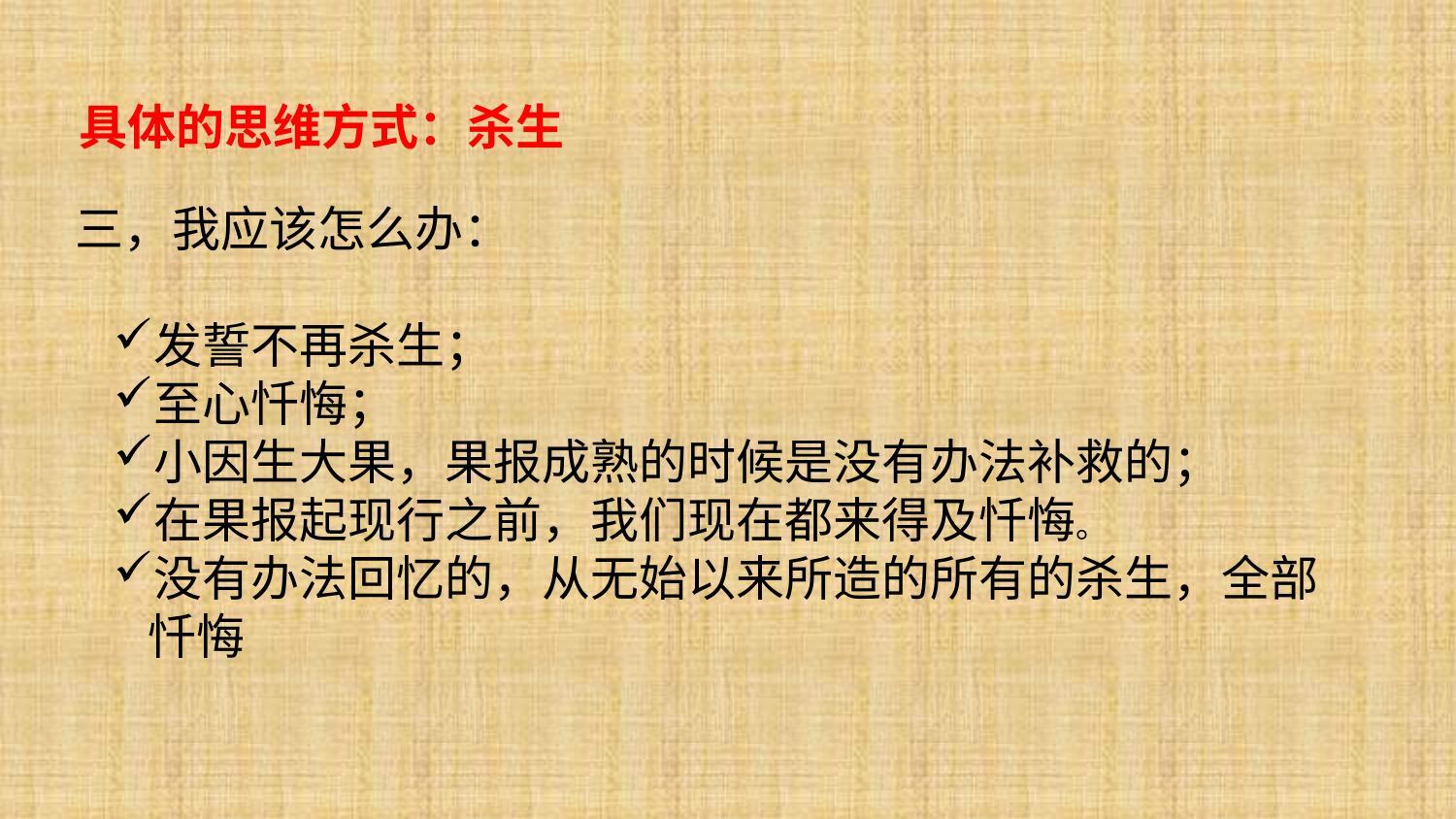

具体的思维方式：杀生
三，我应该怎么办：

发誓不再杀生；
至心忏悔；
小因生大果，果报成熟的时候是没有办法补救的；
在果报起现行之前，我们现在都来得及忏悔。
没有办法回忆的，从无始以来所造的所有的杀生，全部忏悔